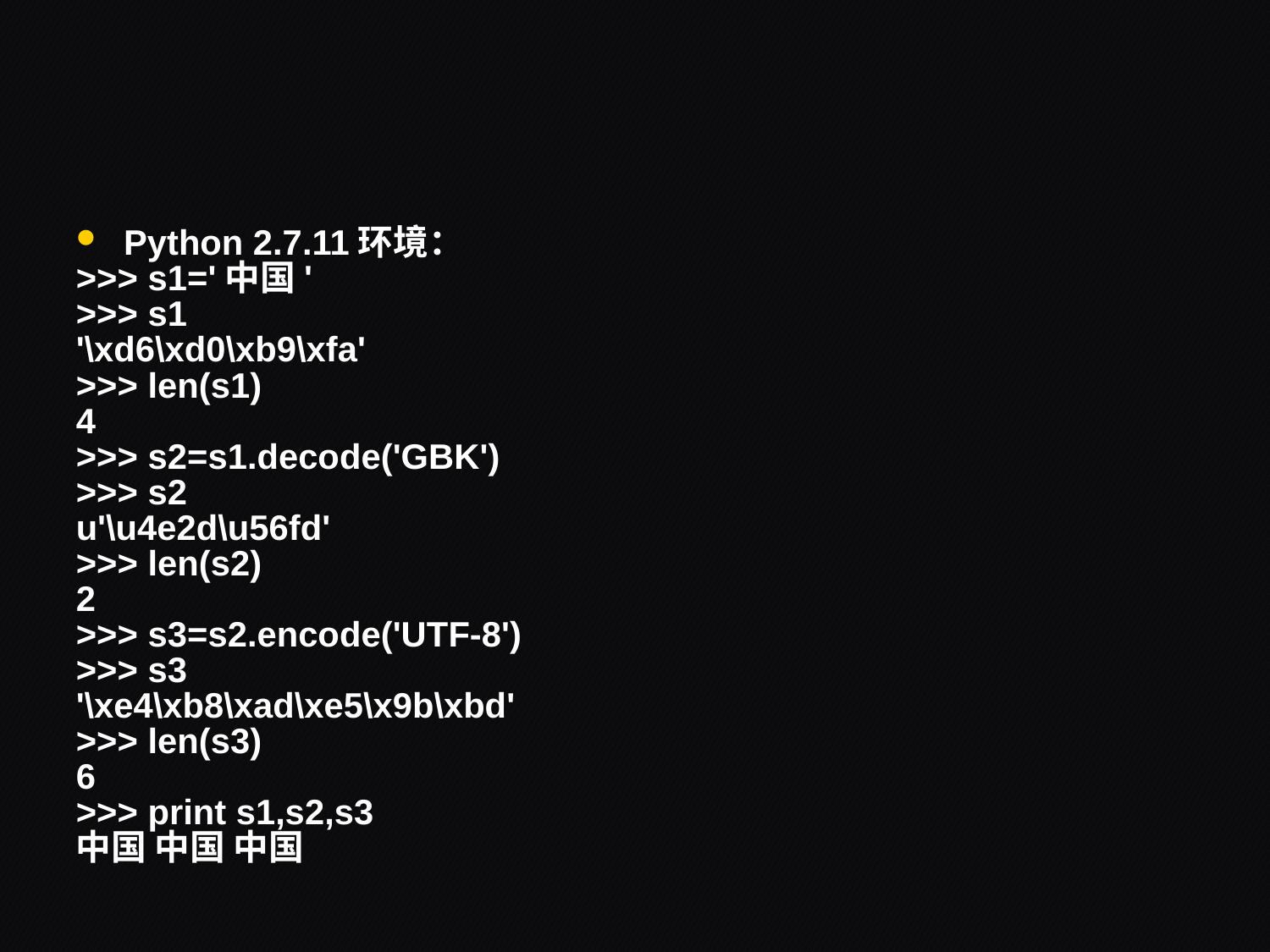

#
Python 2.7.11环境：
>>> s1='中国'
>>> s1
'\xd6\xd0\xb9\xfa'
>>> len(s1)
4
>>> s2=s1.decode('GBK')
>>> s2
u'\u4e2d\u56fd'
>>> len(s2)
2
>>> s3=s2.encode('UTF-8')
>>> s3
'\xe4\xb8\xad\xe5\x9b\xbd'
>>> len(s3)
6
>>> print s1,s2,s3
中国 中国 中国